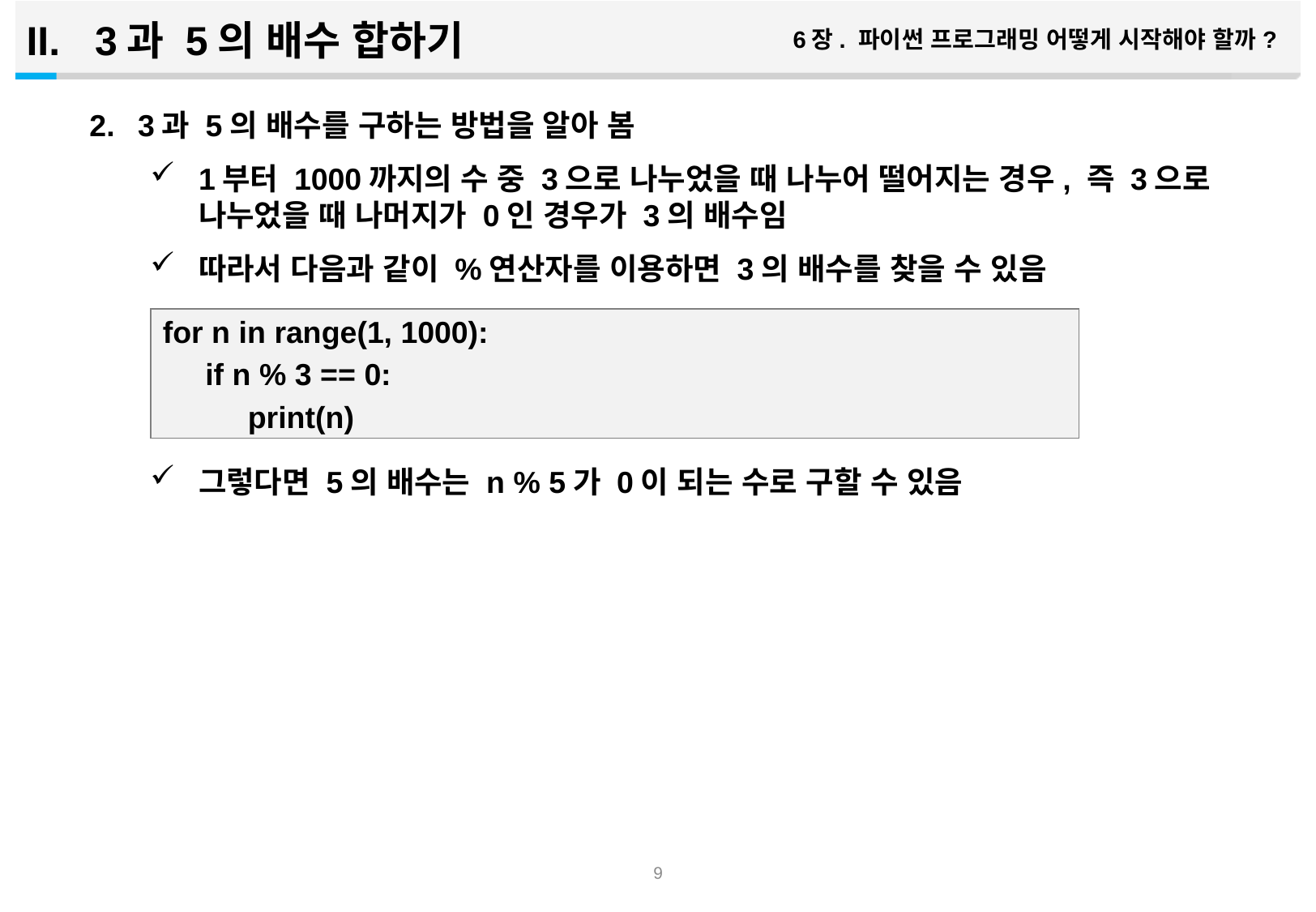

3과 5의 배수 합하기
6장. 파이썬 프로그래밍 어떻게 시작해야 할까?
3과 5의 배수를 구하는 방법을 알아 봄
1부터 1000까지의 수 중 3으로 나누었을 때 나누어 떨어지는 경우, 즉 3으로  나누었을 때 나머지가 0인 경우가 3의 배수임
따라서 다음과 같이 %연산자를 이용하면 3의 배수를 찾을 수 있음

그렇다면 5의 배수는 n % 5가 0이 되는 수로 구할 수 있음

for n in range(1, 1000):
     if n % 3 == 0:
          print(n)
9